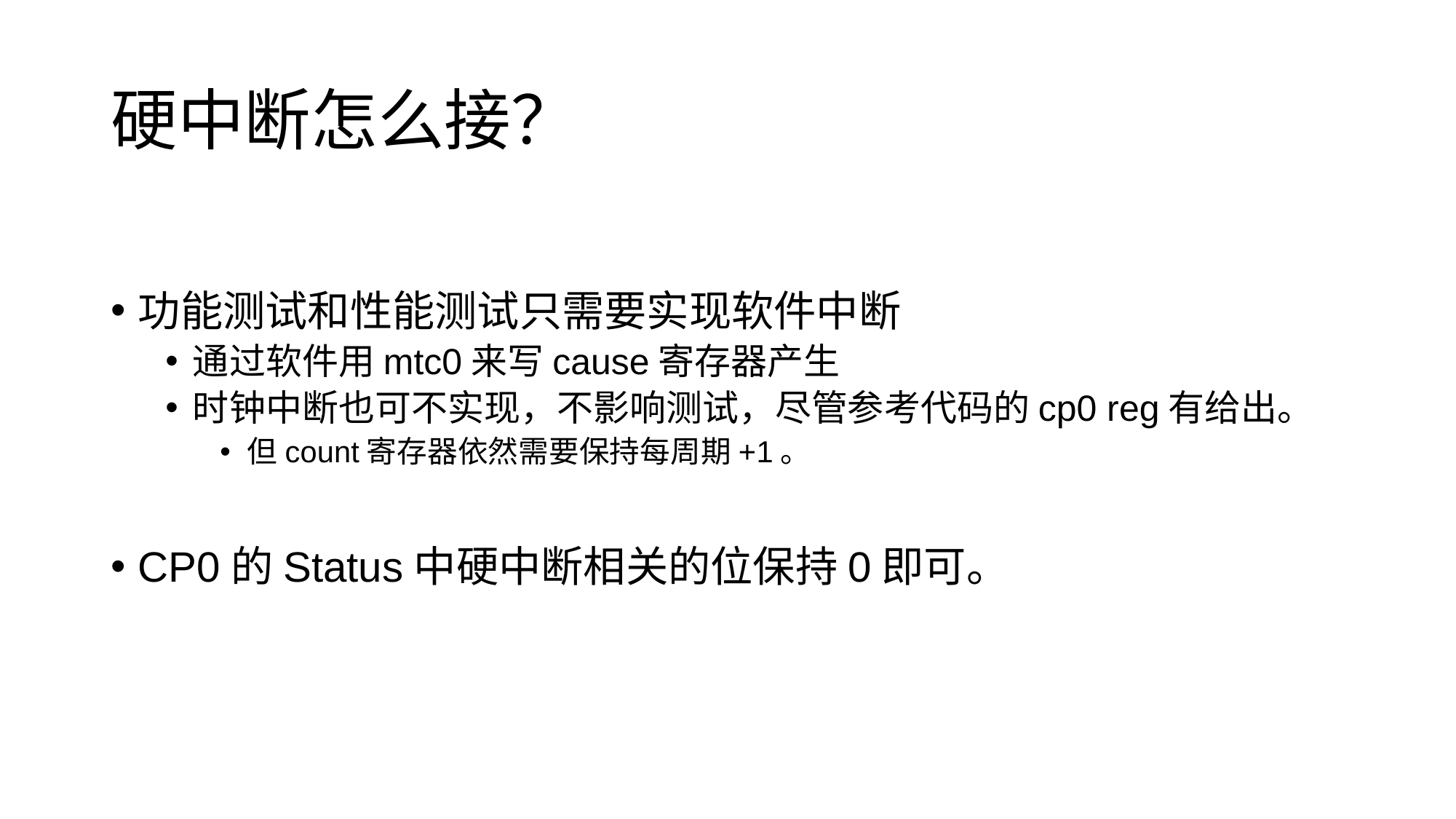

# 硬中断怎么接？

功能测试和性能测试只需要实现软件中断
通过软件用mtc0来写cause寄存器产生
时钟中断也可不实现，不影响测试，尽管参考代码的cp0 reg有给出。
但count寄存器依然需要保持每周期+1。

CP0的Status中硬中断相关的位保持0即可。